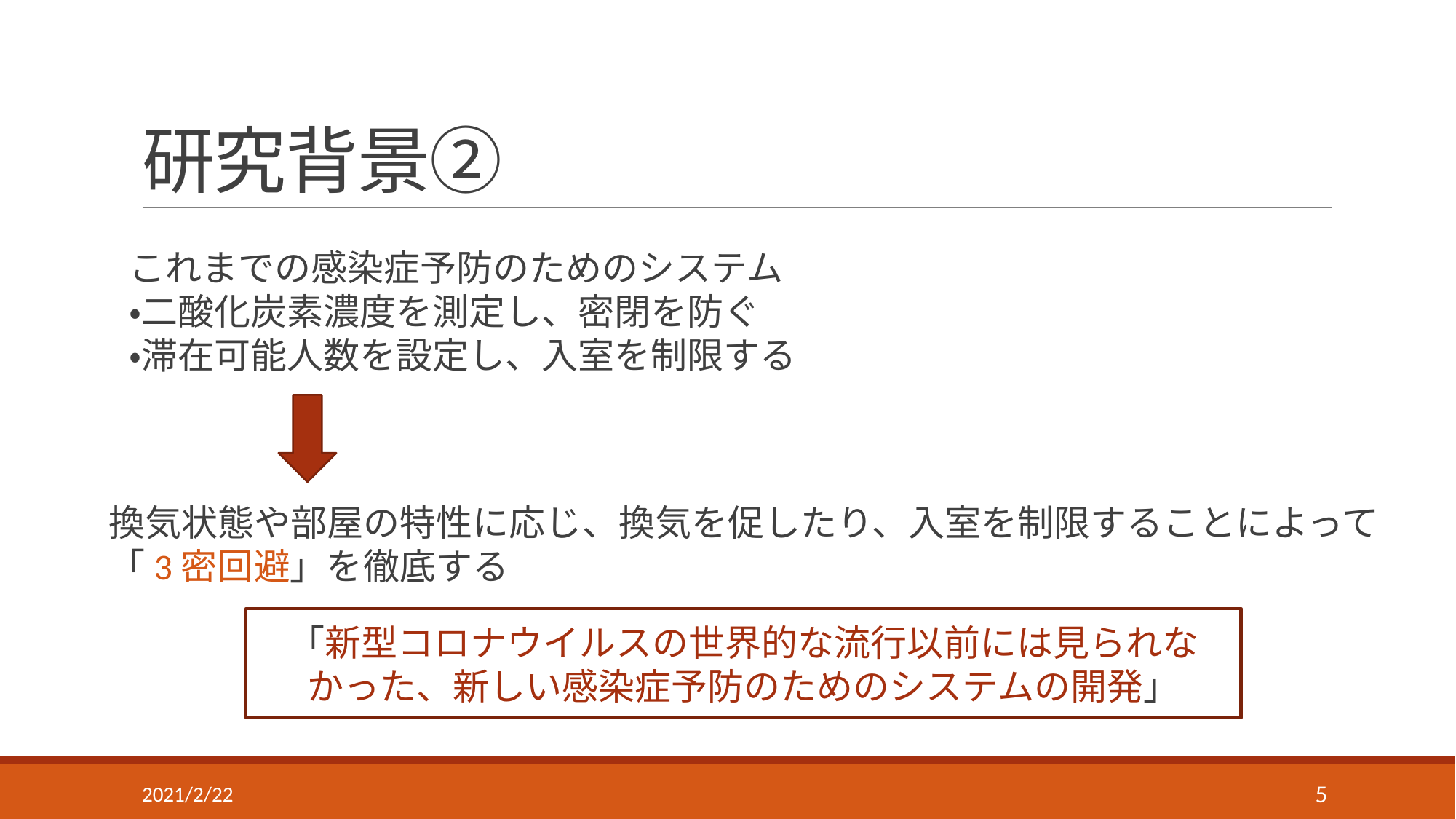

# 研究背景②
これまでの感染症予防のためのシステム
・二酸化炭素濃度を測定し、密閉を防ぐ
・滞在可能人数を設定し、入室を制限する

換気状態や部屋の特性に応じ、換気を促したり、入室を制限することによって
「3密回避」を徹底する
「新型コロナウイルスの世界的な流行以前には見られなかった、新しい感染症予防のためのシステムの開発」
2021/2/22
5